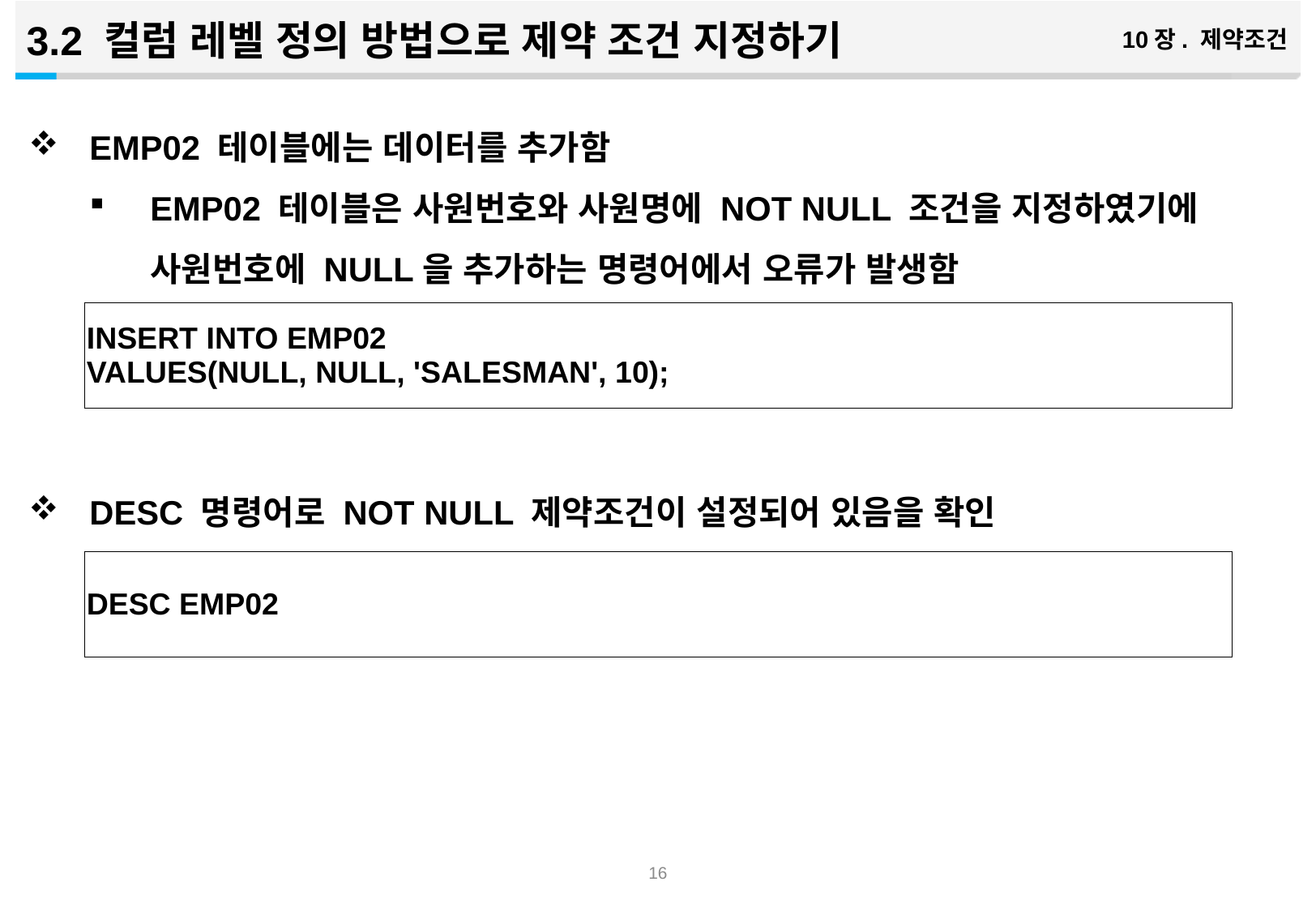

3.2 컬럼 레벨 정의 방법으로 제약 조건 지정하기
10장. 제약조건
EMP02 테이블에는 데이터를 추가함
EMP02 테이블은 사원번호와 사원명에 NOT NULL 조건을 지정하였기에 사원번호에 NULL을 추가하는 명령어에서 오류가 발생함

DESC 명령어로 NOT NULL 제약조건이 설정되어 있음을 확인
| INSERT INTO EMP02 VALUES(NULL, NULL, 'SALESMAN', 10); |
| --- |
| DESC EMP02 |
| --- |
16